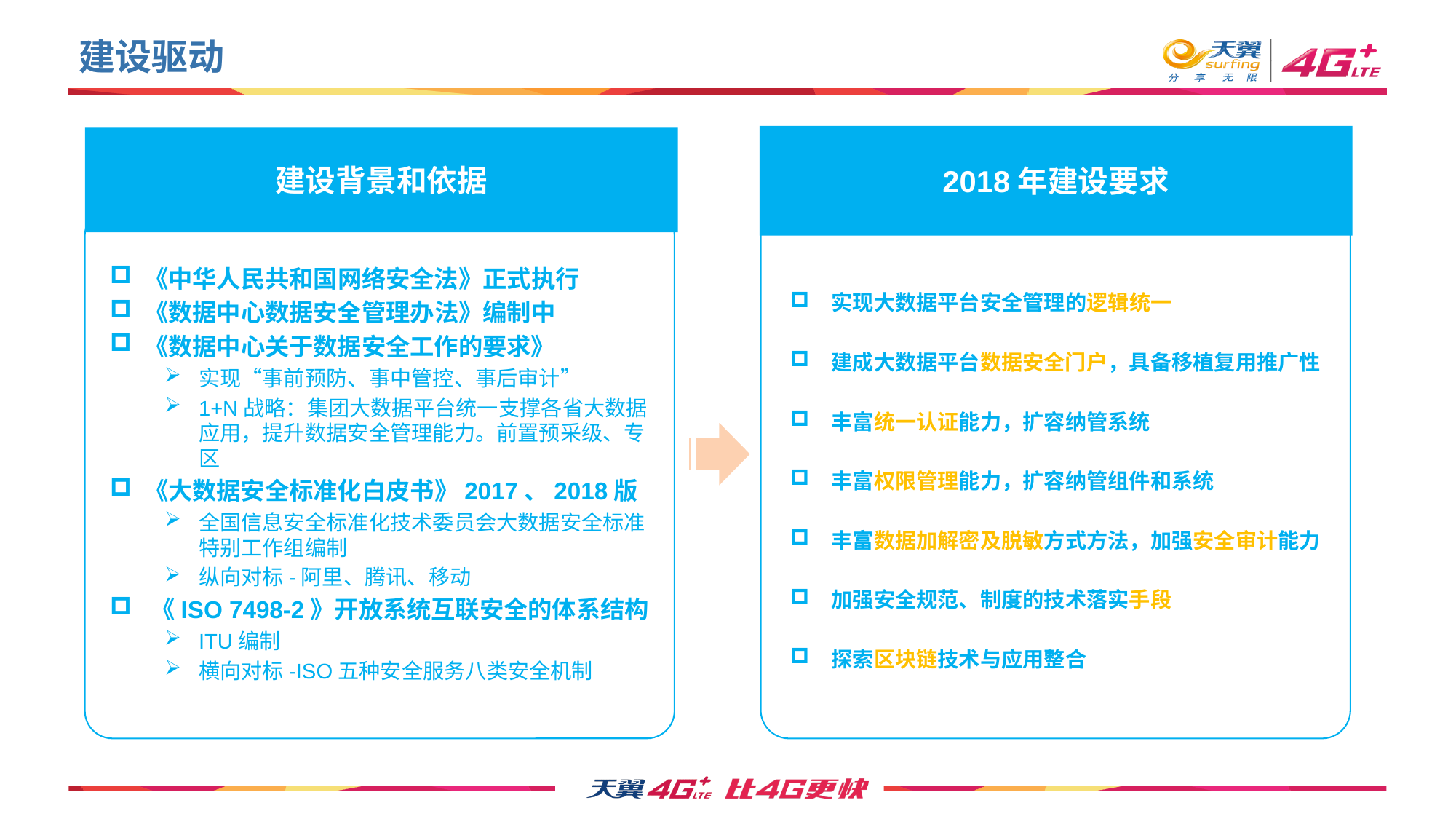

建设驱动
2018年建设要求

实现大数据平台安全管理的逻辑统一

建成大数据平台数据安全门户，具备移植复用推广性

丰富统一认证能力，扩容纳管系统

丰富权限管理能力，扩容纳管组件和系统

丰富数据加解密及脱敏方式方法，加强安全审计能力

加强安全规范、制度的技术落实手段

探索区块链技术与应用整合
建设背景和依据
《中华人民共和国网络安全法》正式执行
《数据中心数据安全管理办法》编制中
《数据中心关于数据安全工作的要求》
实现“事前预防、事中管控、事后审计”
1+N战略：集团大数据平台统一支撑各省大数据应用，提升数据安全管理能力。前置预采级、专区
《大数据安全标准化白皮书》2017、2018版
全国信息安全标准化技术委员会大数据安全标准特别工作组编制
纵向对标-阿里、腾讯、移动
《ISO 7498-2》开放系统互联安全的体系结构
ITU编制
横向对标-ISO五种安全服务八类安全机制